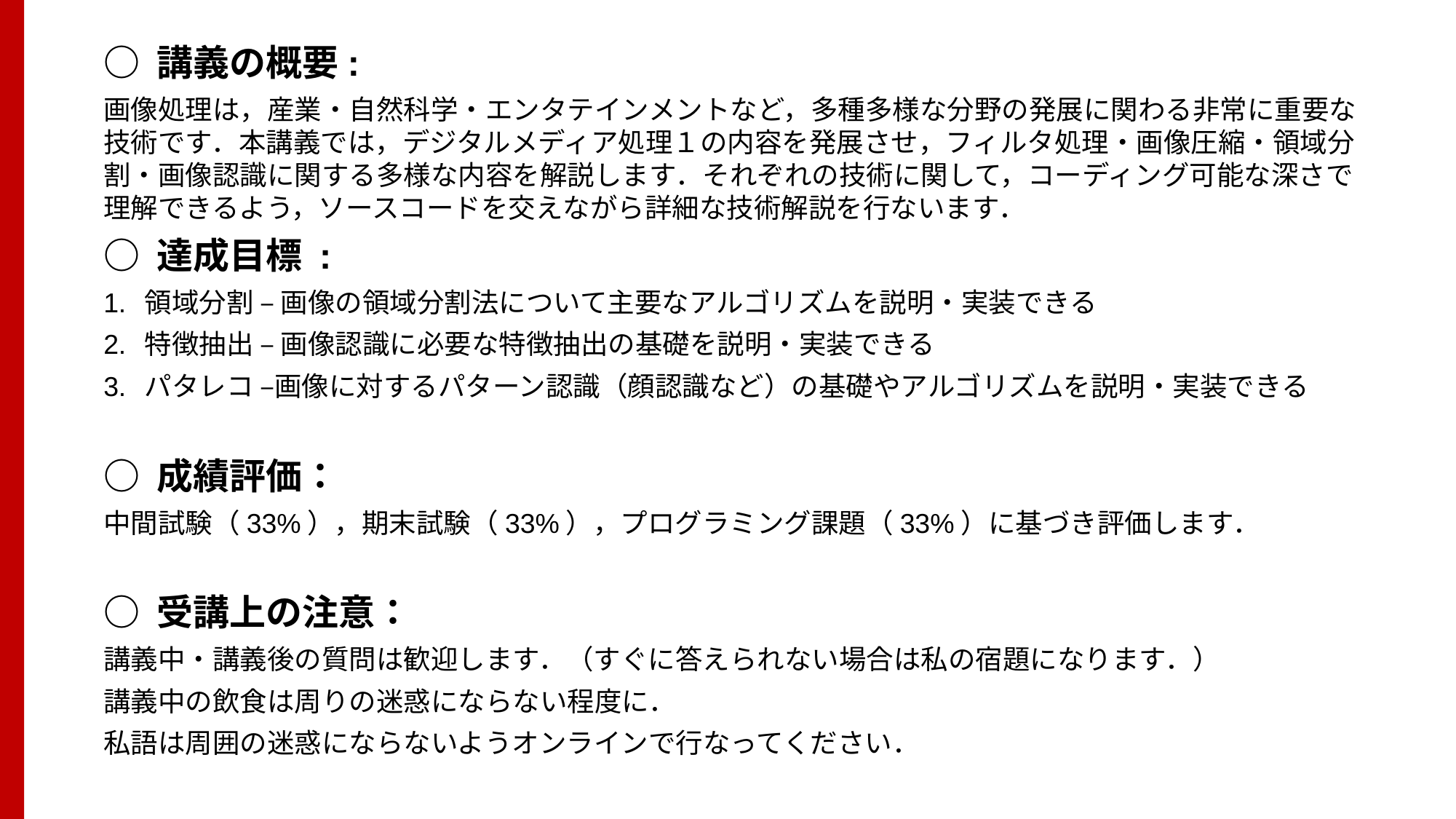

○ 講義の概要:
画像処理は，産業・自然科学・エンタテインメントなど，多種多様な分野の発展に関わる非常に重要な技術です．本講義では，デジタルメディア処理１の内容を発展させ，フィルタ処理・画像圧縮・領域分割・画像認識に関する多様な内容を解説します．それぞれの技術に関して，コーディング可能な深さで理解できるよう，ソースコードを交えながら詳細な技術解説を行ないます．
○ 達成目標 :
領域分割 – 画像の領域分割法について主要なアルゴリズムを説明・実装できる
特徴抽出 – 画像認識に必要な特徴抽出の基礎を説明・実装できる
パタレコ –画像に対するパターン認識（顔認識など）の基礎やアルゴリズムを説明・実装できる

○ 成績評価：
中間試験（33%），期末試験（33%），プログラミング課題（33%）に基づき評価します．

○ 受講上の注意：
講義中・講義後の質問は歓迎します．（すぐに答えられない場合は私の宿題になります．）
講義中の飲食は周りの迷惑にならない程度に．
私語は周囲の迷惑にならないようオンラインで行なってください．